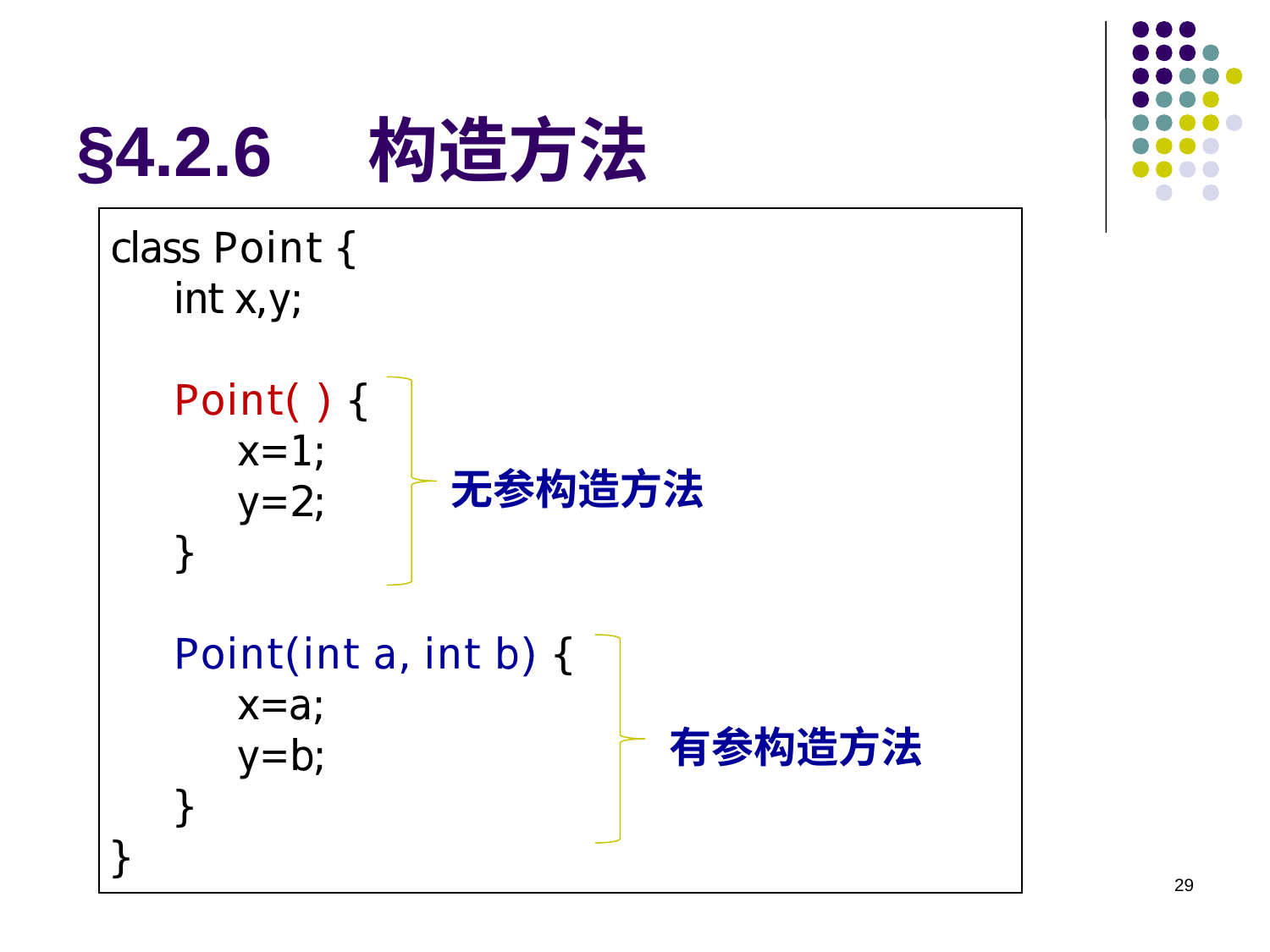

# §4.2.6    构造方法
class Point {
int x,y;

Point( ) {
x=1;
y=2;
}

Point(int a, int b) {
x=a;
y=b;
}
}

无参构造方法

有参构造方法
29